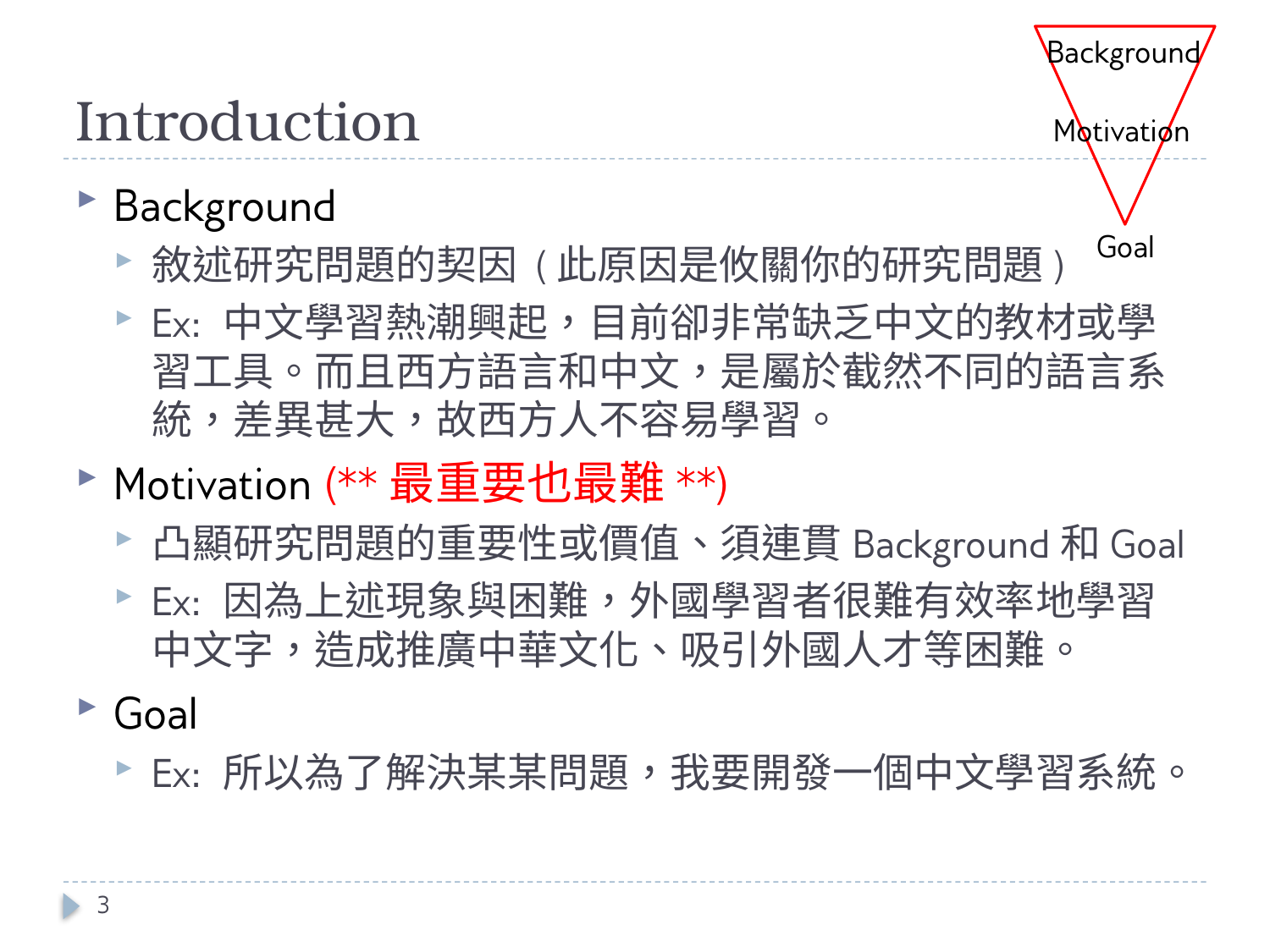

# Introduction
Background

Motivation
Background
敘述研究問題的契因 (此原因是攸關你的研究問題)
Ex: 中文學習熱潮興起，目前卻非常缺乏中文的教材或學習工具。而且西方語言和中文，是屬於截然不同的語言系統，差異甚大，故西方人不容易學習。
Motivation (**最重要也最難**)
凸顯研究問題的重要性或價值、須連貫Background和Goal
Ex: 因為上述現象與困難，外國學習者很難有效率地學習中文字，造成推廣中華文化、吸引外國人才等困難。
Goal
Ex: 所以為了解決某某問題，我要開發一個中文學習系統。
Goal
3